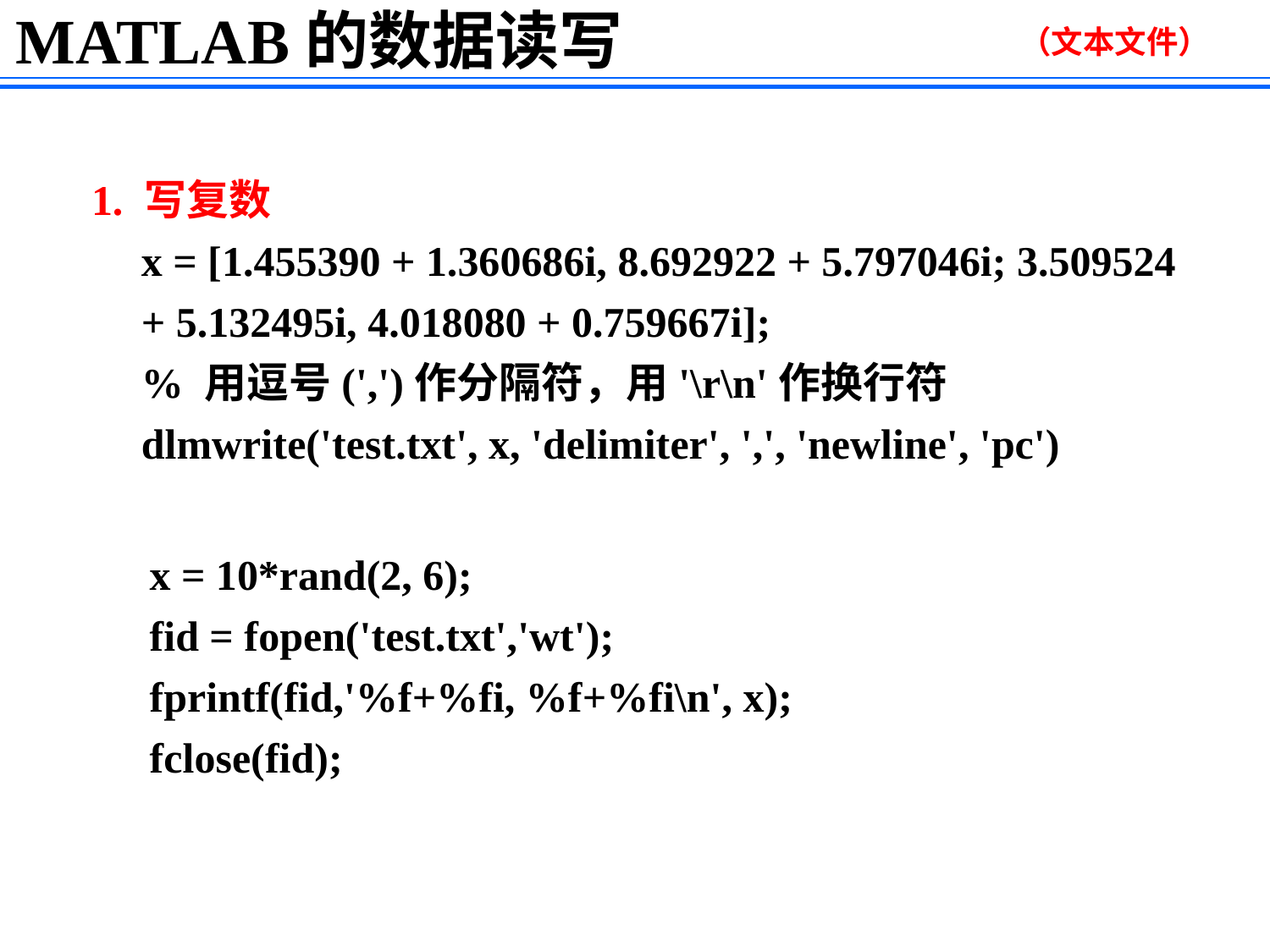

MATLAB的数据读写
（文本文件）

1. 写复数
x = [1.455390 + 1.360686i, 8.692922 + 5.797046i; 3.509524 + 5.132495i, 4.018080 + 0.759667i];
% 用逗号(',')作分隔符，用'\r\n'作换行符
dlmwrite('test.txt', x, 'delimiter', ',', 'newline', 'pc')
x = 10*rand(2, 6);
fid = fopen('test.txt','wt');
fprintf(fid,'%f+%fi, %f+%fi\n', x);
fclose(fid);